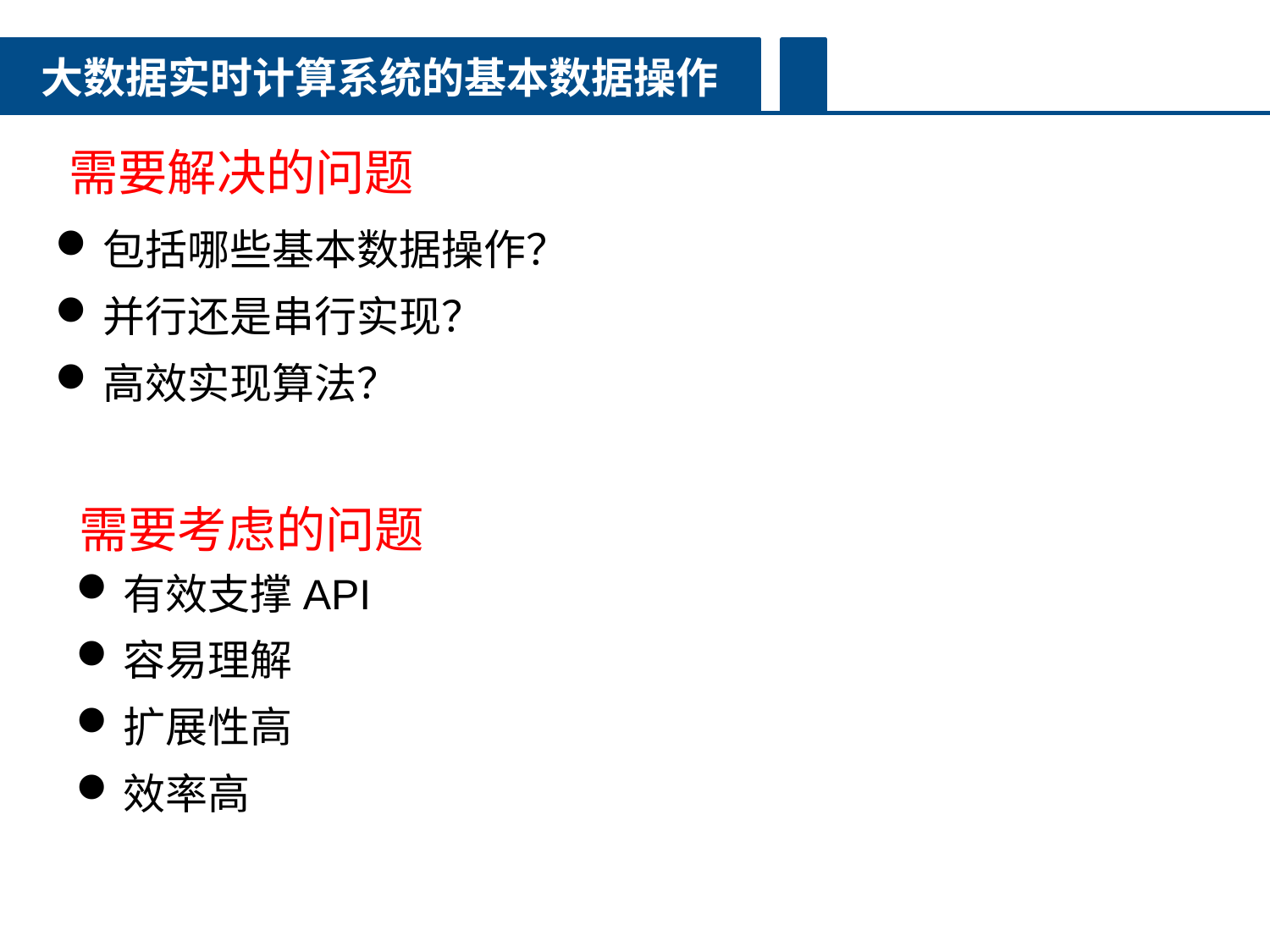

大数据实时计算系统的基本数据操作

需要解决的问题

包括哪些基本数据操作？
并行还是串行实现？
高效实现算法？
需要考虑的问题
有效支撑API
容易理解
扩展性高
效率高